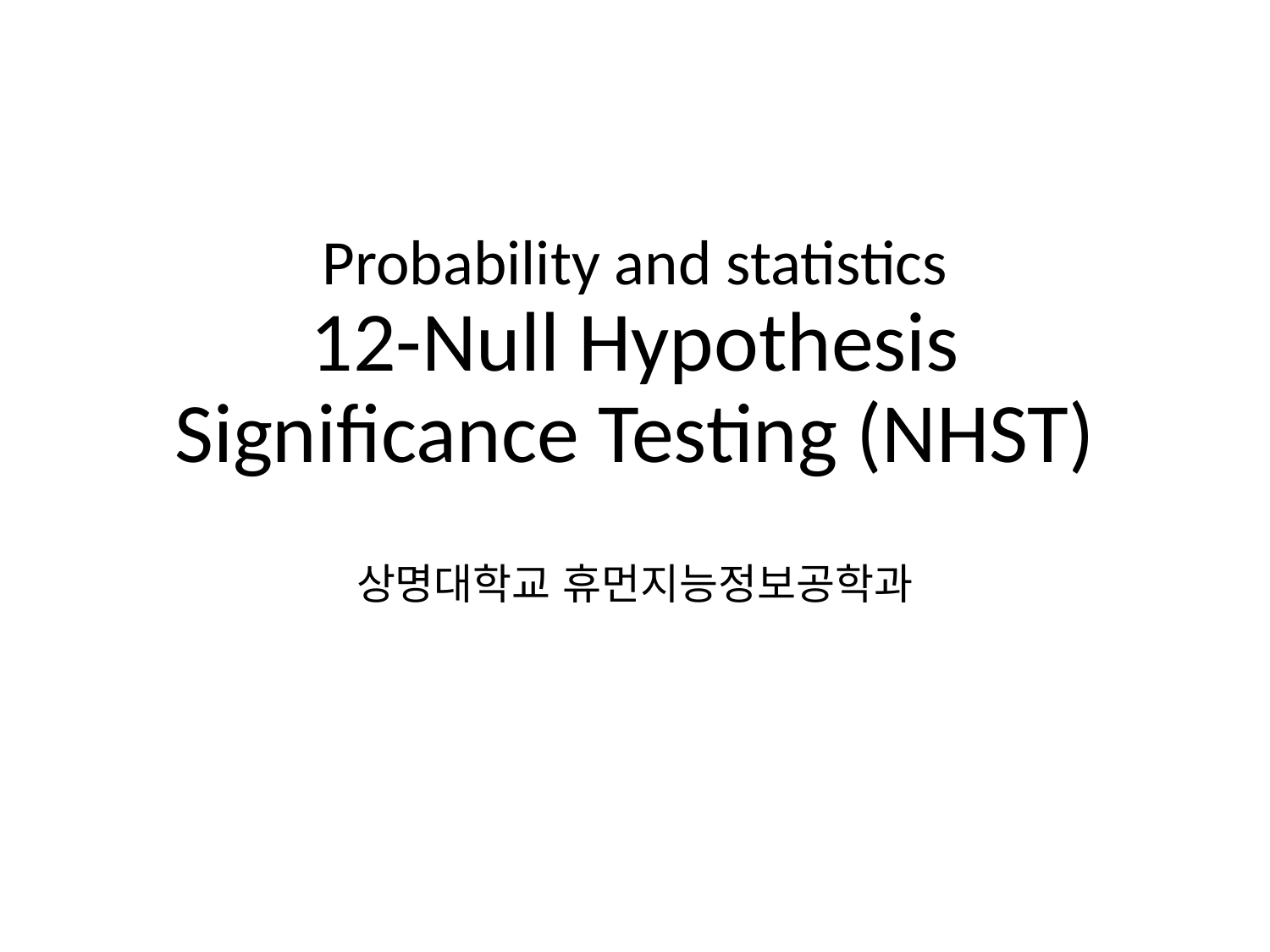

# Probability and statistics 12-Null Hypothesis Significance Testing (NHST)
상명대학교 휴먼지능정보공학과